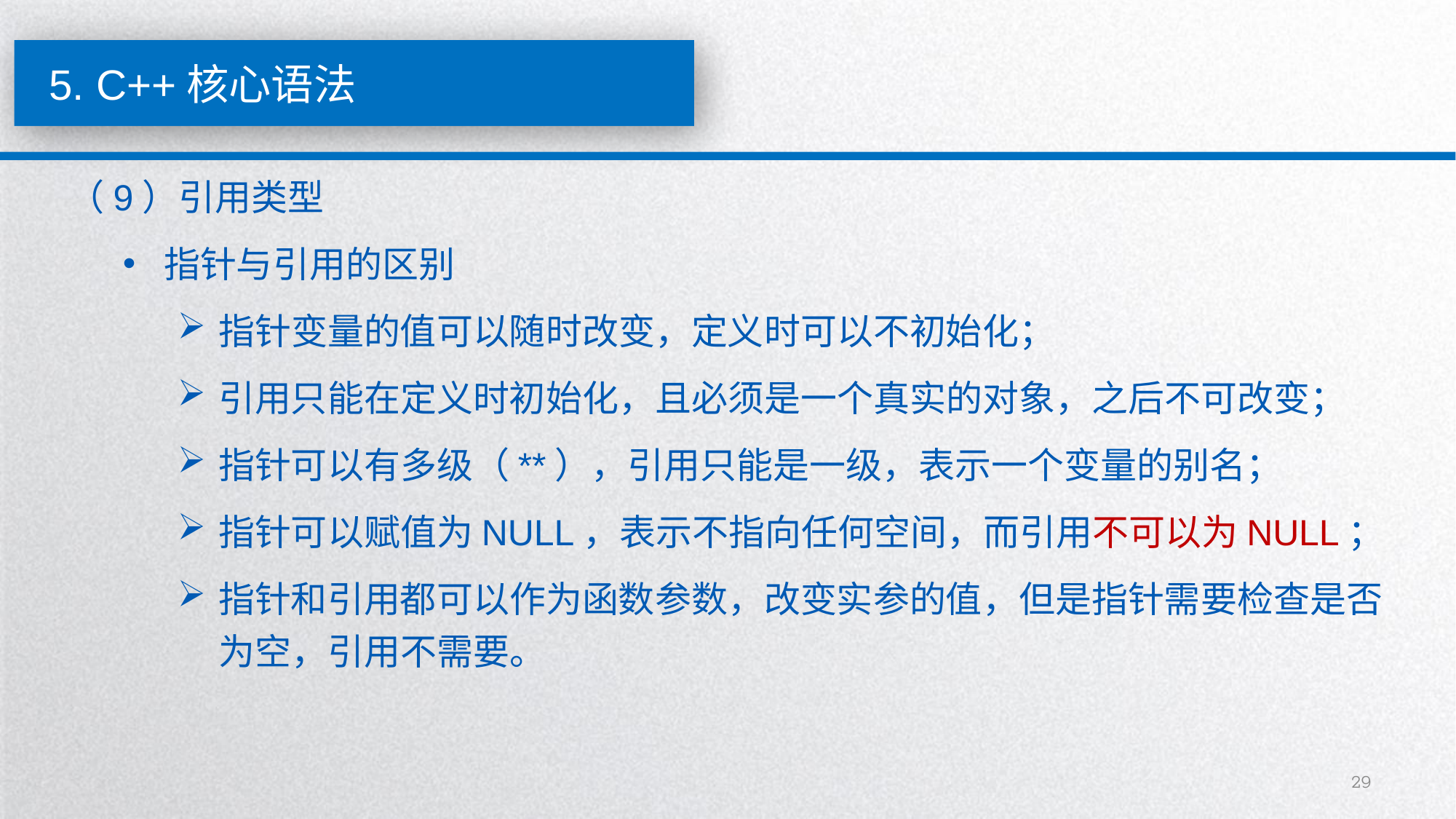

5. C++核心语法
（9）引用类型
指针与引用的区别
指针变量的值可以随时改变，定义时可以不初始化；
引用只能在定义时初始化，且必须是一个真实的对象，之后不可改变；
指针可以有多级（**），引用只能是一级，表示一个变量的别名；
指针可以赋值为NULL，表示不指向任何空间，而引用不可以为NULL；
指针和引用都可以作为函数参数，改变实参的值，但是指针需要检查是否为空，引用不需要。
29